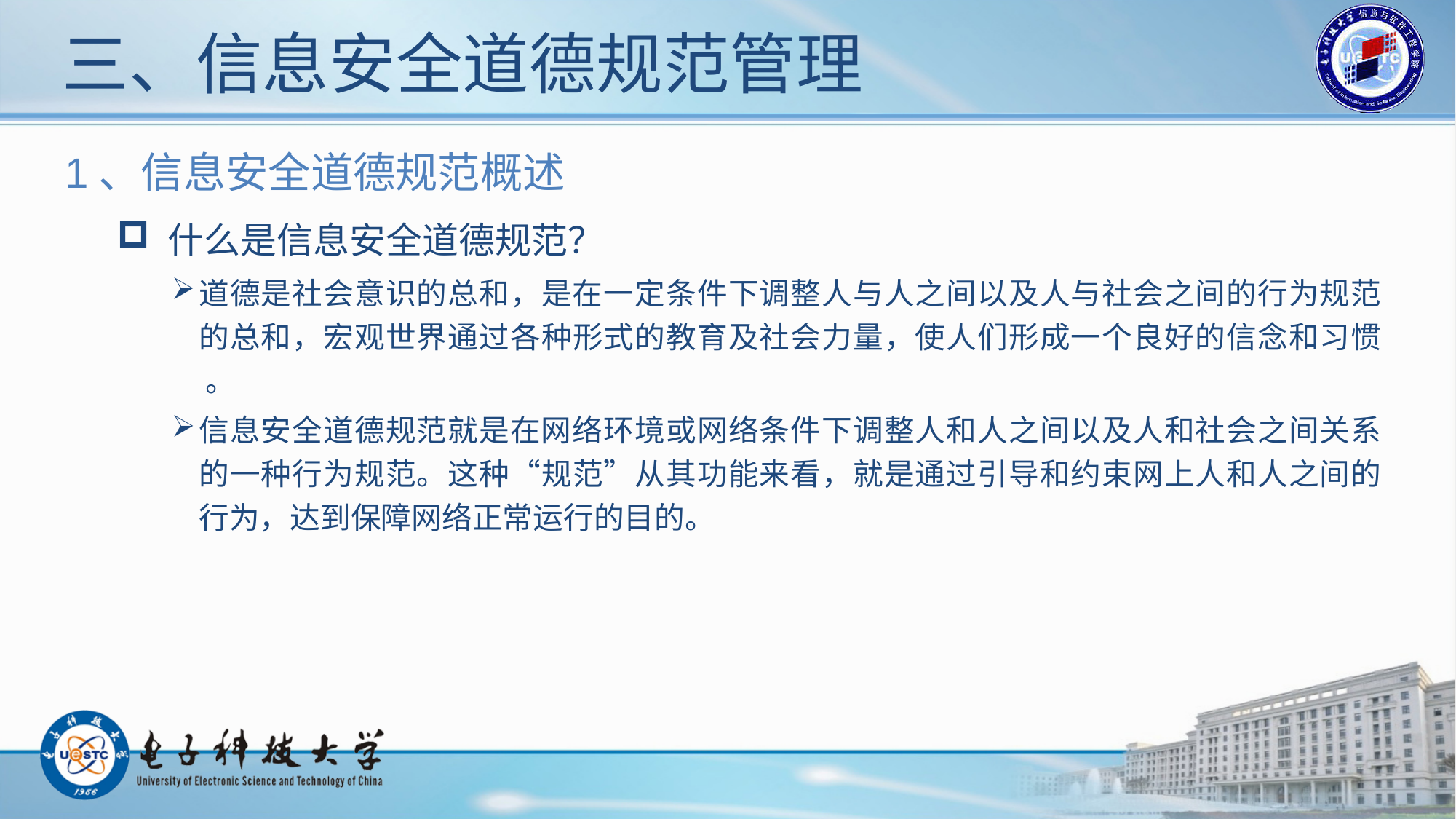

# 三、信息安全道德规范管理
1、信息安全道德规范概述
 什么是信息安全道德规范？
道德是社会意识的总和，是在一定条件下调整人与人之间以及人与社会之间的行为规范的总和，宏观世界通过各种形式的教育及社会力量，使人们形成一个良好的信念和习惯 。
信息安全道德规范就是在网络环境或网络条件下调整人和人之间以及人和社会之间关系的一种行为规范。这种“规范”从其功能来看，就是通过引导和约束网上人和人之间的行为，达到保障网络正常运行的目的。